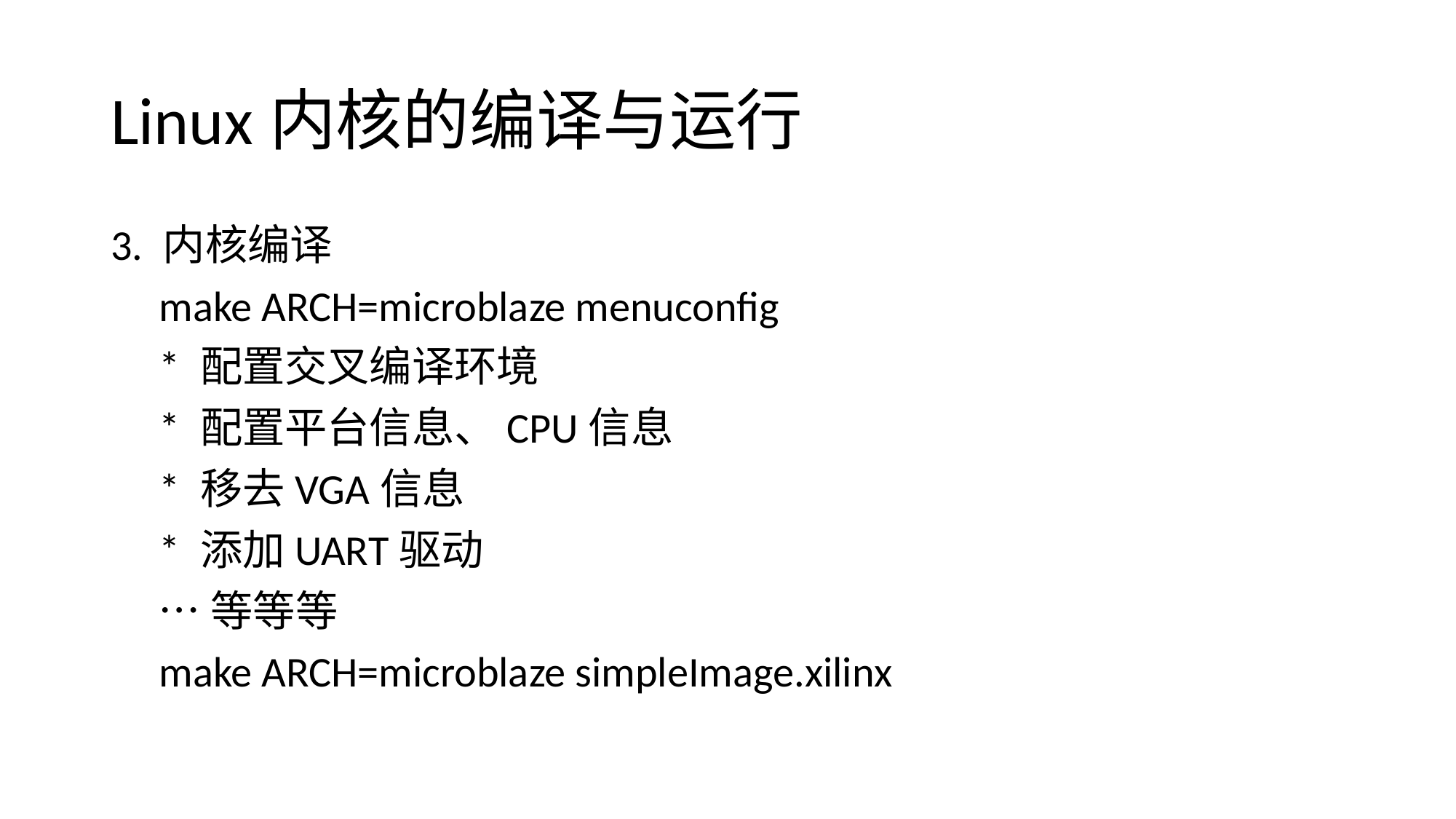

# Linux内核的编译与运行
3. 内核编译
     make ARCH=microblaze menuconfig
     * 配置交叉编译环境
     * 配置平台信息、CPU信息
     * 移去VGA信息
     * 添加UART驱动
     …等等等
     make ARCH=microblaze simpleImage.xilinx